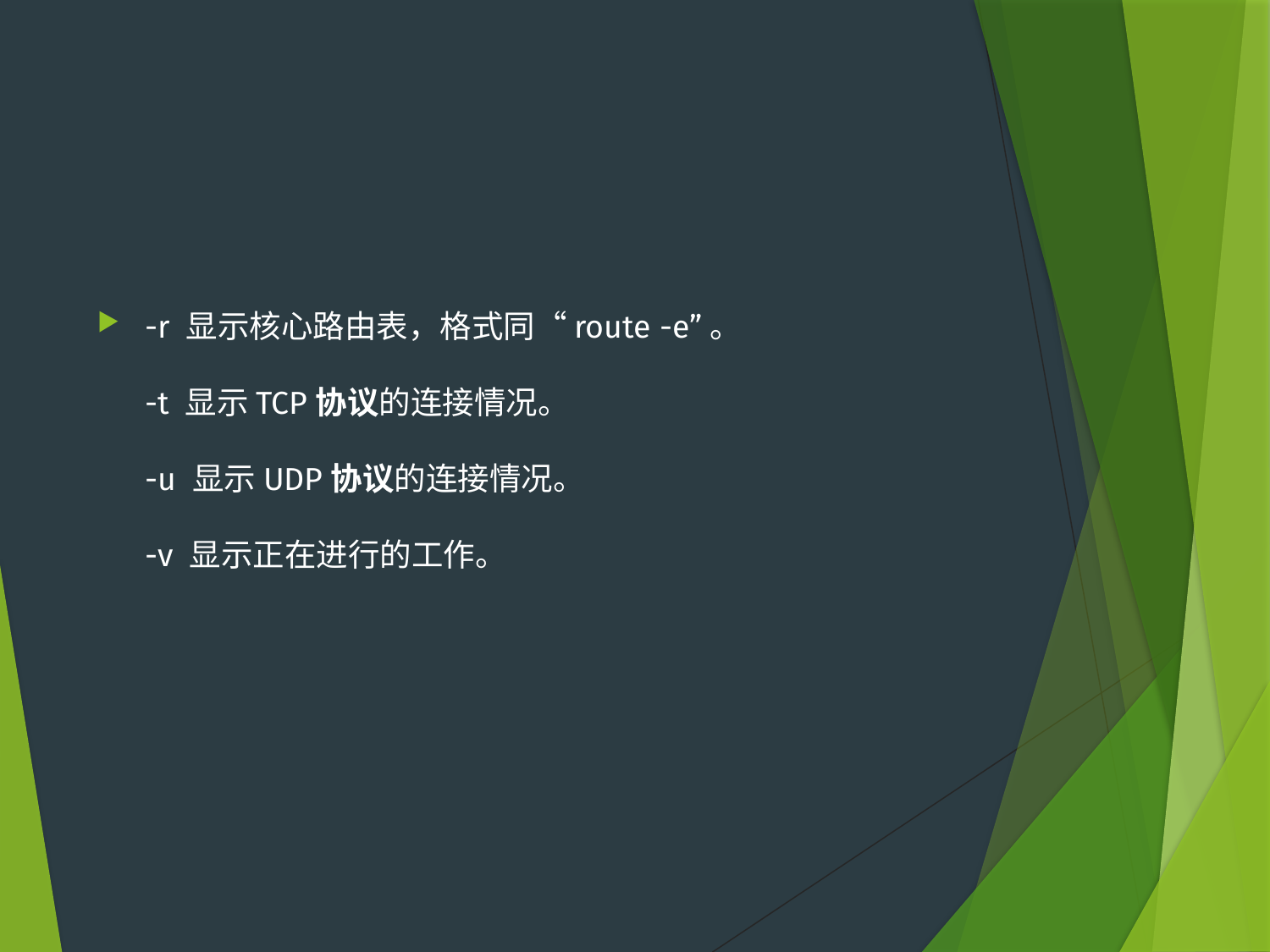

#
-r 显示核心路由表，格式同“route -e”。
　　
-t 显示TCP协议的连接情况。
　　
-u 显示UDP协议的连接情况。
　　
-v 显示正在进行的工作。